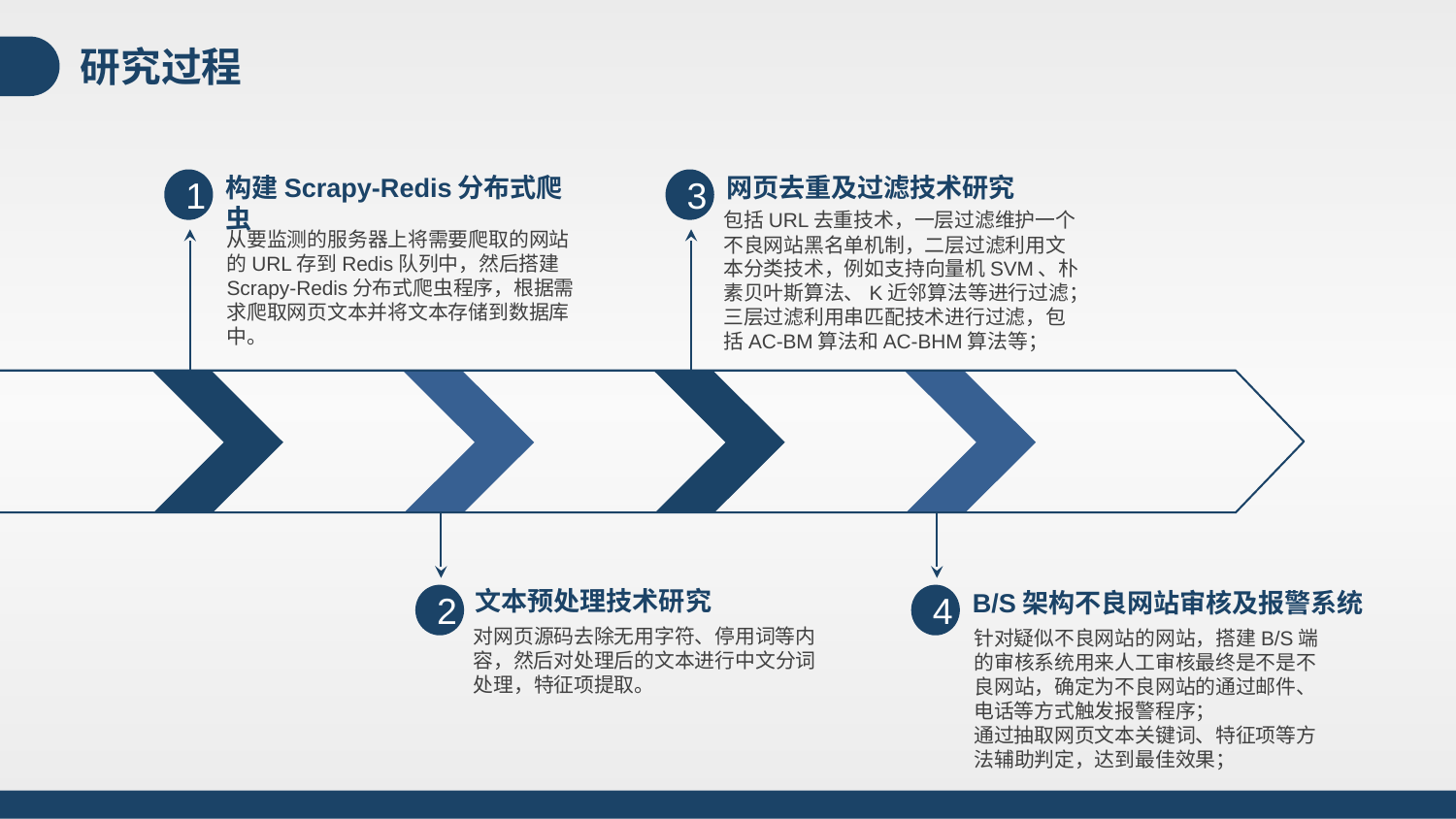

研究过程
1
3
构建Scrapy-Redis分布式爬虫
网页去重及过滤技术研究
包括URL去重技术，一层过滤维护一个不良网站黑名单机制，二层过滤利用文本分类技术，例如支持向量机SVM、朴素贝叶斯算法、K近邻算法等进行过滤；三层过滤利用串匹配技术进行过滤，包括AC-BM算法和AC-BHM算法等；
从要监测的服务器上将需要爬取的网站的URL存到Redis队列中，然后搭建Scrapy-Redis分布式爬虫程序，根据需求爬取网页文本并将文本存储到数据库中。

2
4
文本预处理技术研究
B/S架构不良网站审核及报警系统
对网页源码去除无用字符、停用词等内容，然后对处理后的文本进行中文分词处理，特征项提取。
针对疑似不良网站的网站，搭建B/S端的审核系统用来人工审核最终是不是不良网站，确定为不良网站的通过邮件、电话等方式触发报警程序；
通过抽取网页文本关键词、特征项等方法辅助判定，达到最佳效果；